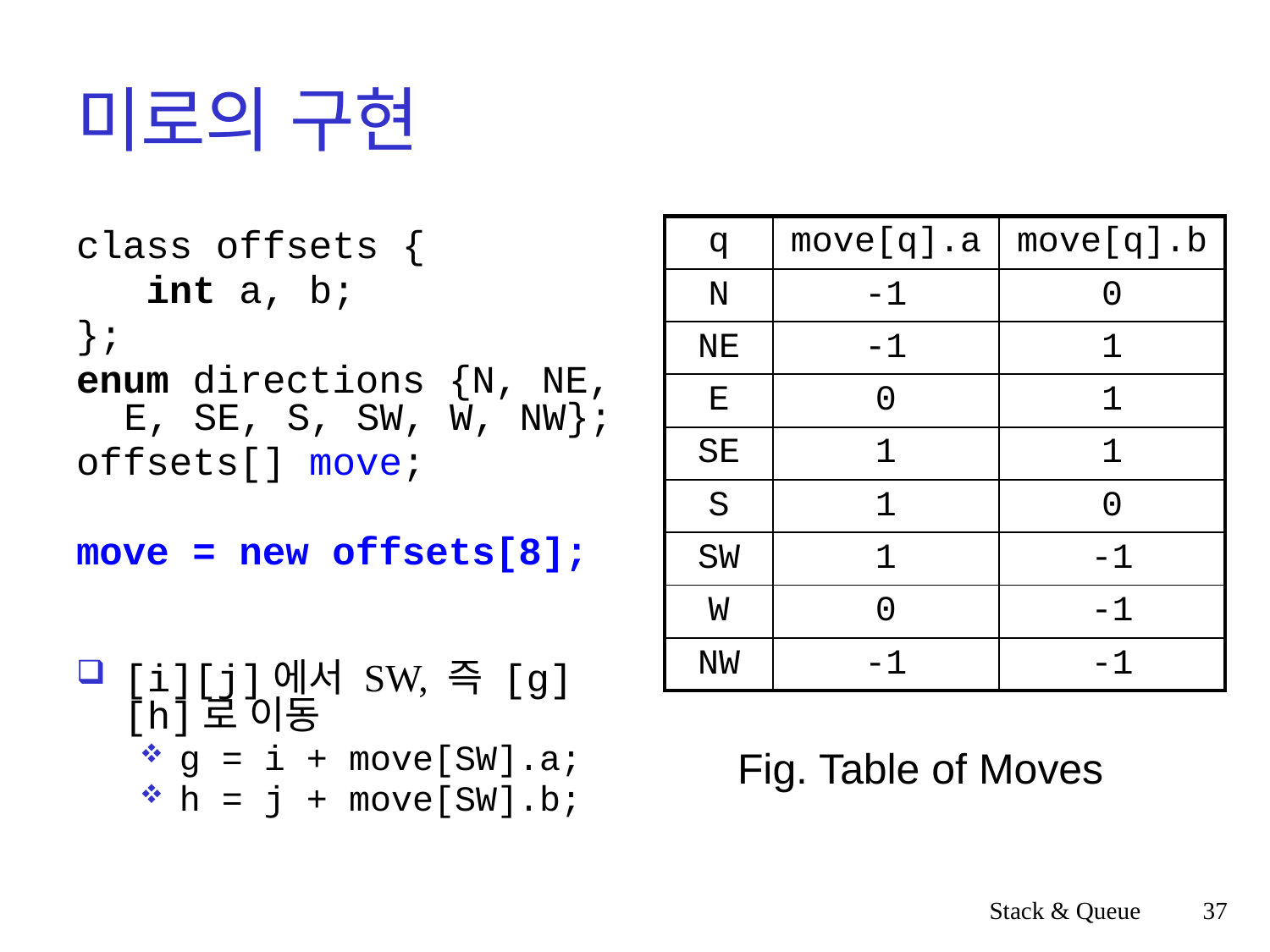

# 미로의 구현
| q | move[q].a | move[q].b |
| --- | --- | --- |
| N | -1 | 0 |
| NE | -1 | 1 |
| E | 0 | 1 |
| SE | 1 | 1 |
| S | 1 | 0 |
| SW | 1 | -1 |
| W | 0 | -1 |
| NW | -1 | -1 |
class offsets {
   int a, b;
};
enum directions {N, NE, E, SE, S, SW, W, NW};
offsets[] move;

move = new offsets[8];

[i][j]에서 SW, 즉 [g][h]로 이동
g = i + move[SW].a;
h = j + move[SW].b;
Fig. Table of Moves
Stack & Queue
37